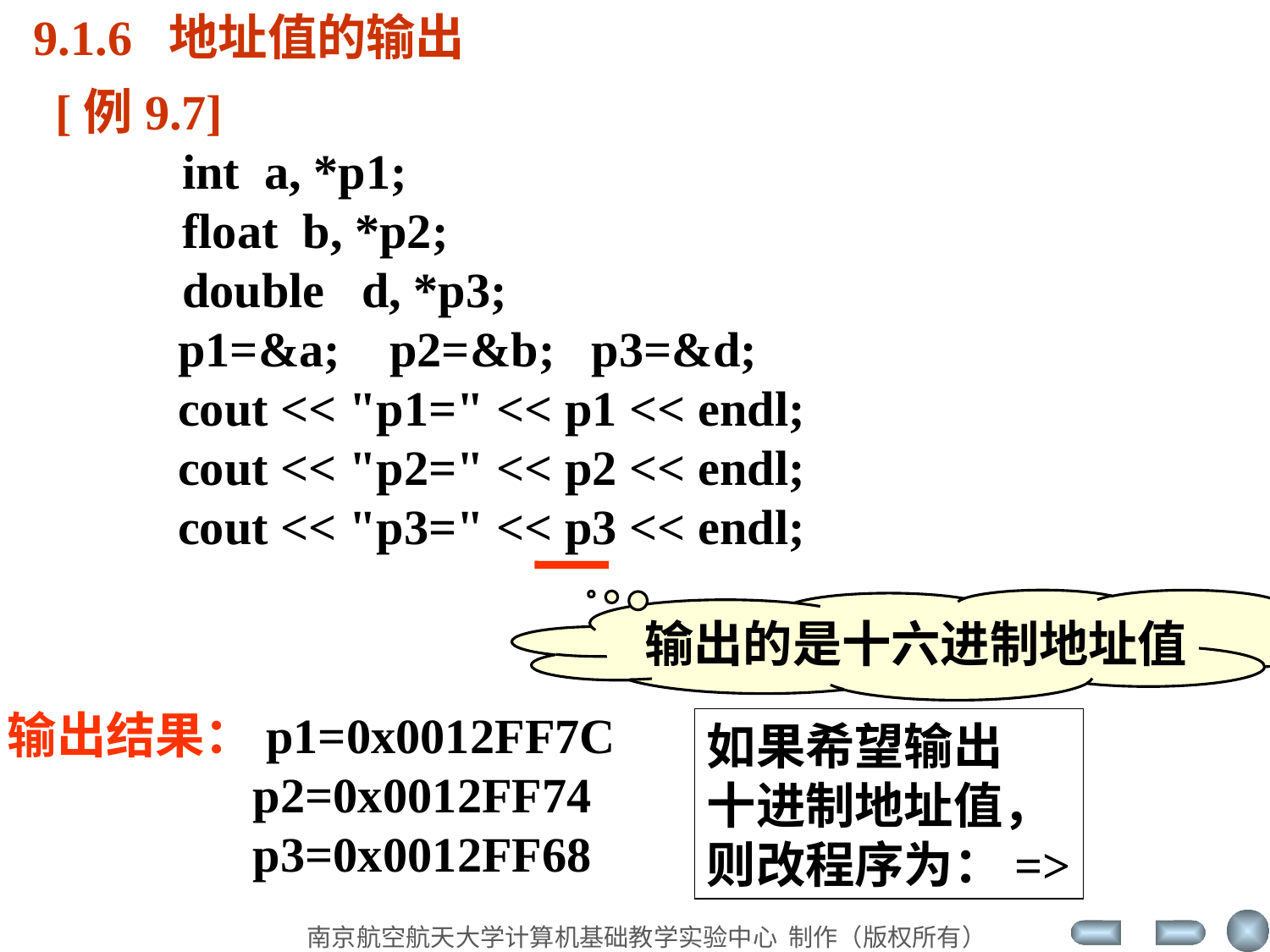

9.1.6  地址值的输出
[例9.7]
	int  a, *p1;
	float  b, *p2;
	double   d, *p3;
          p1=&a;    p2=&b;   p3=&d;
          cout << "p1=" << p1 << endl;
          cout << "p2=" << p2 << endl;
          cout << "p3=" << p3 << endl;

输出的是十六进制地址值
输出结果：p1=0x0012FF7C
                    p2=0x0012FF74
                    p3=0x0012FF68
如果希望输出
十进制地址值，
则改程序为：=>